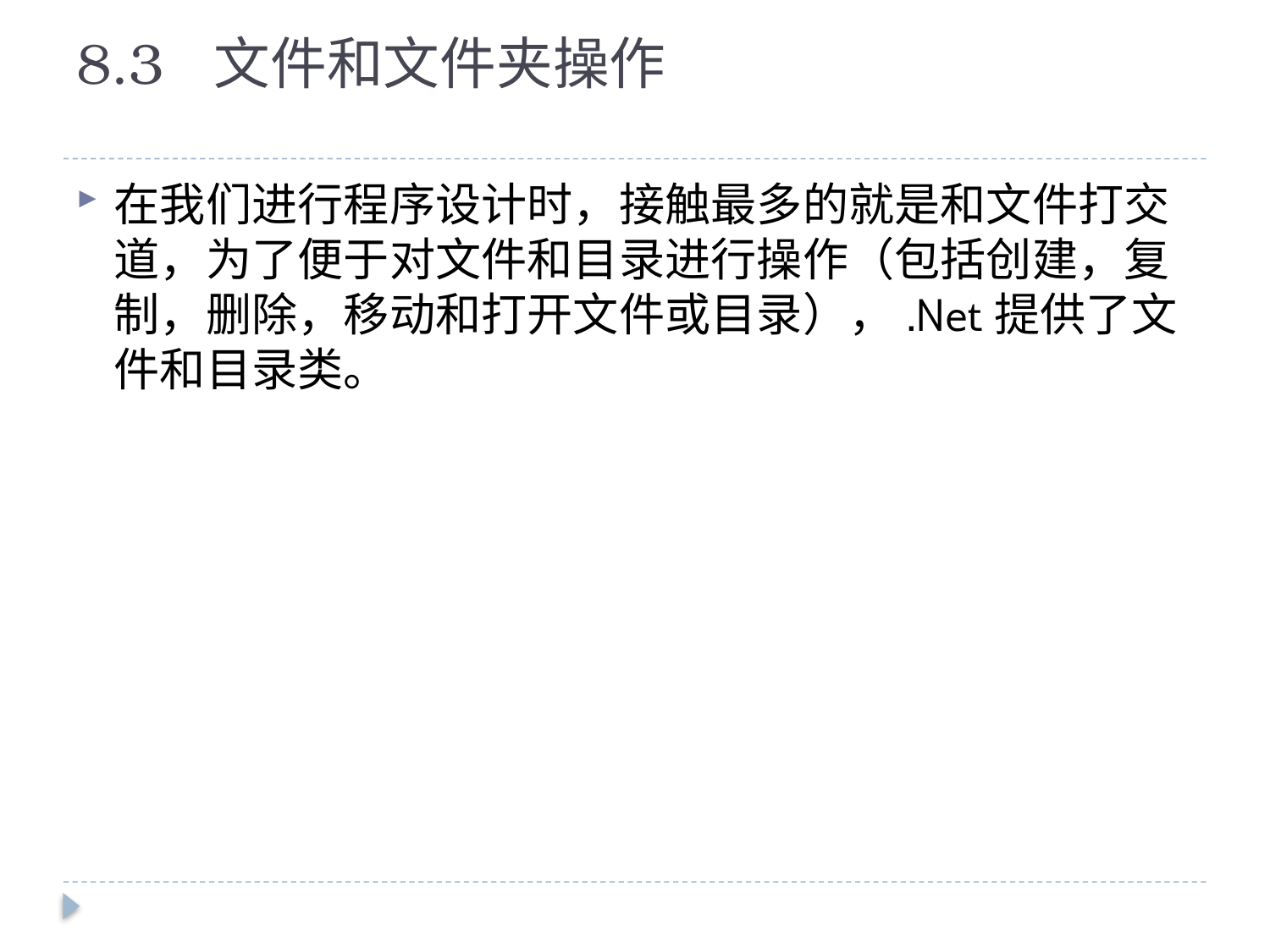

# 8.3  文件和文件夹操作
在我们进行程序设计时，接触最多的就是和文件打交道，为了便于对文件和目录进行操作（包括创建，复制，删除，移动和打开文件或目录），.Net提供了文件和目录类。